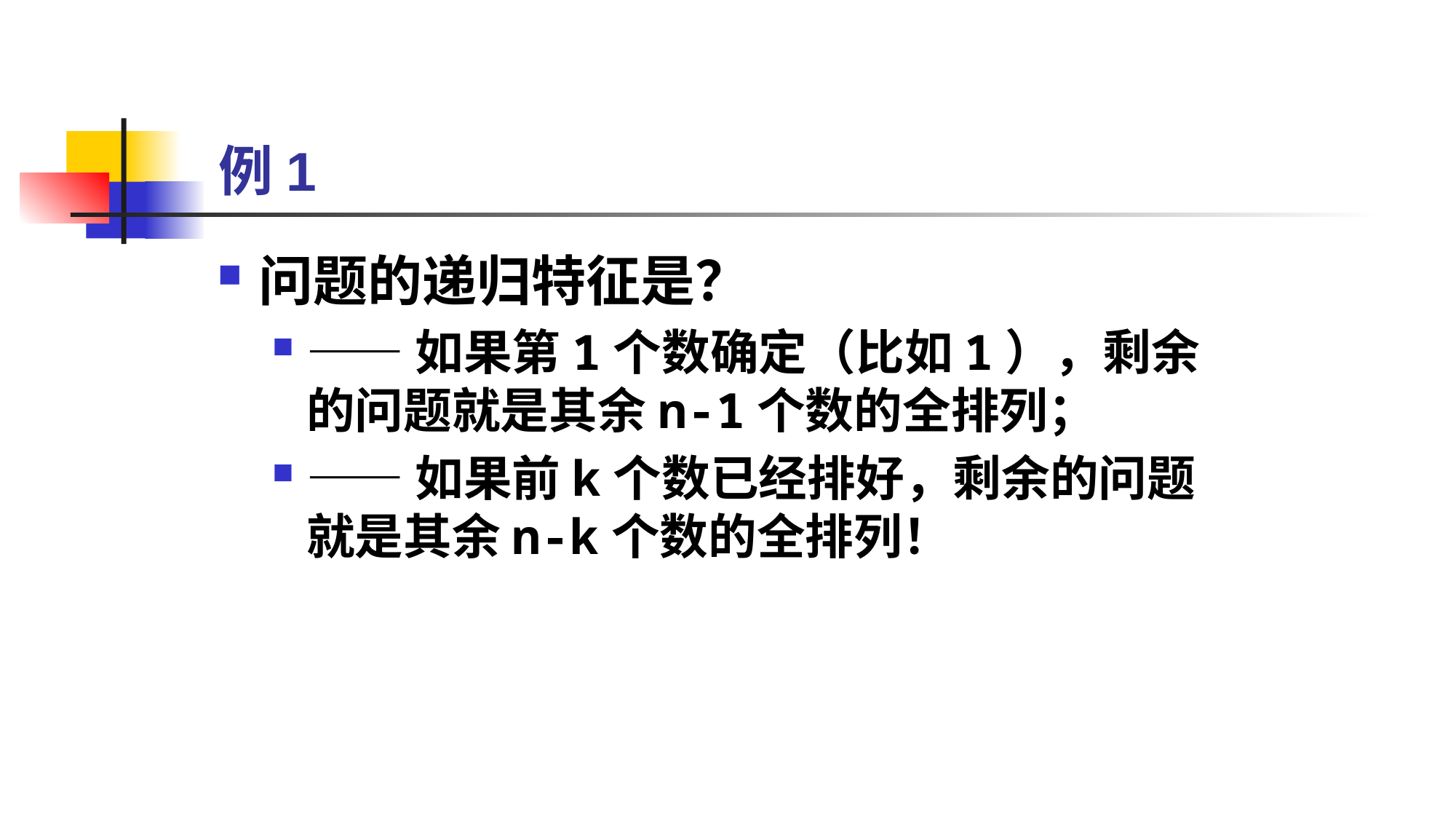

# 例1
问题的递归特征是？
——如果第1个数确定（比如1），剩余的问题就是其余n-1个数的全排列；
——如果前k个数已经排好，剩余的问题就是其余n-k个数的全排列！
9